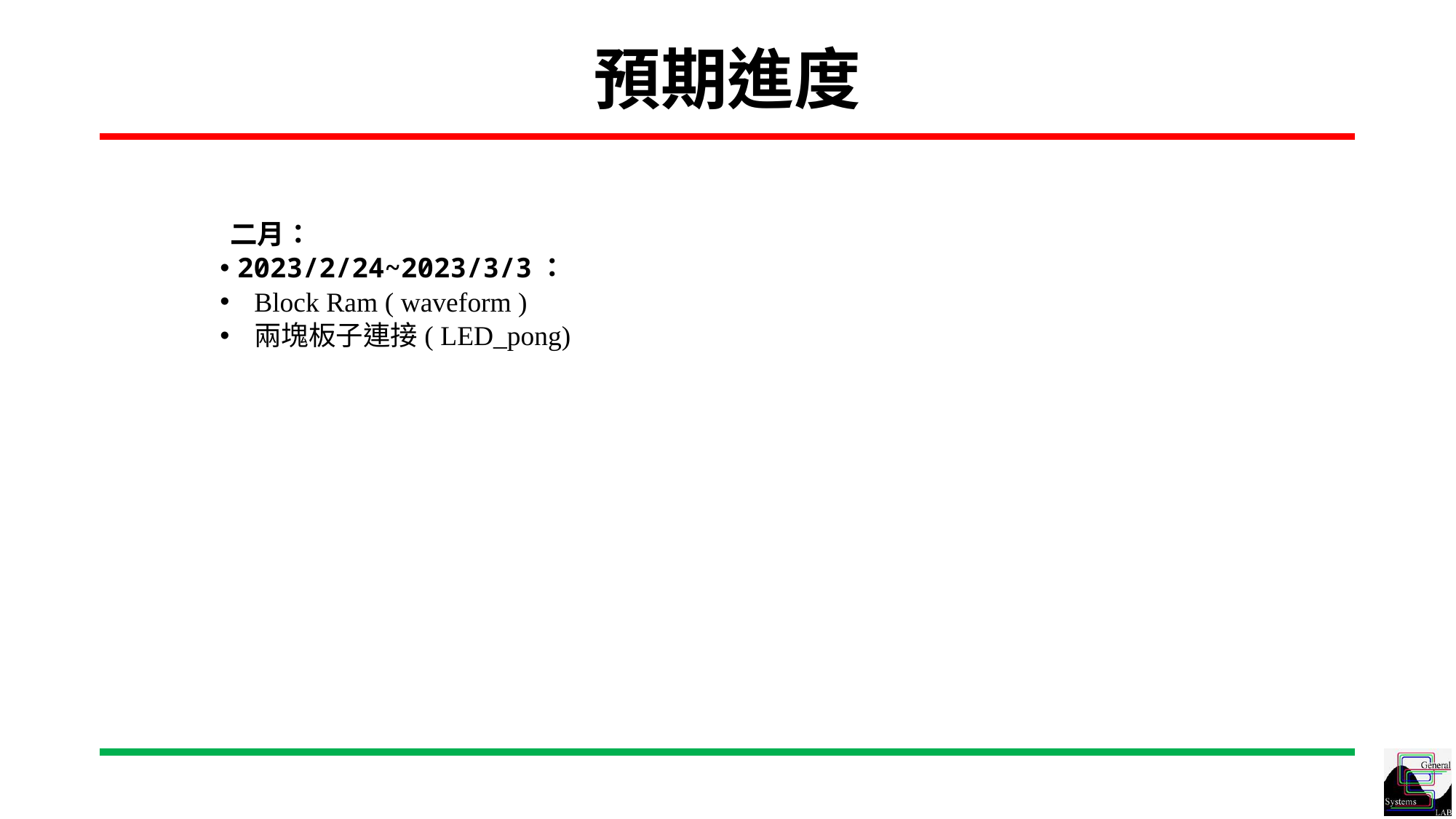

# 預期進度

二月：
2023/2/24~2023/3/3：
Block Ram ( waveform )
兩塊板子連接( LED_pong)